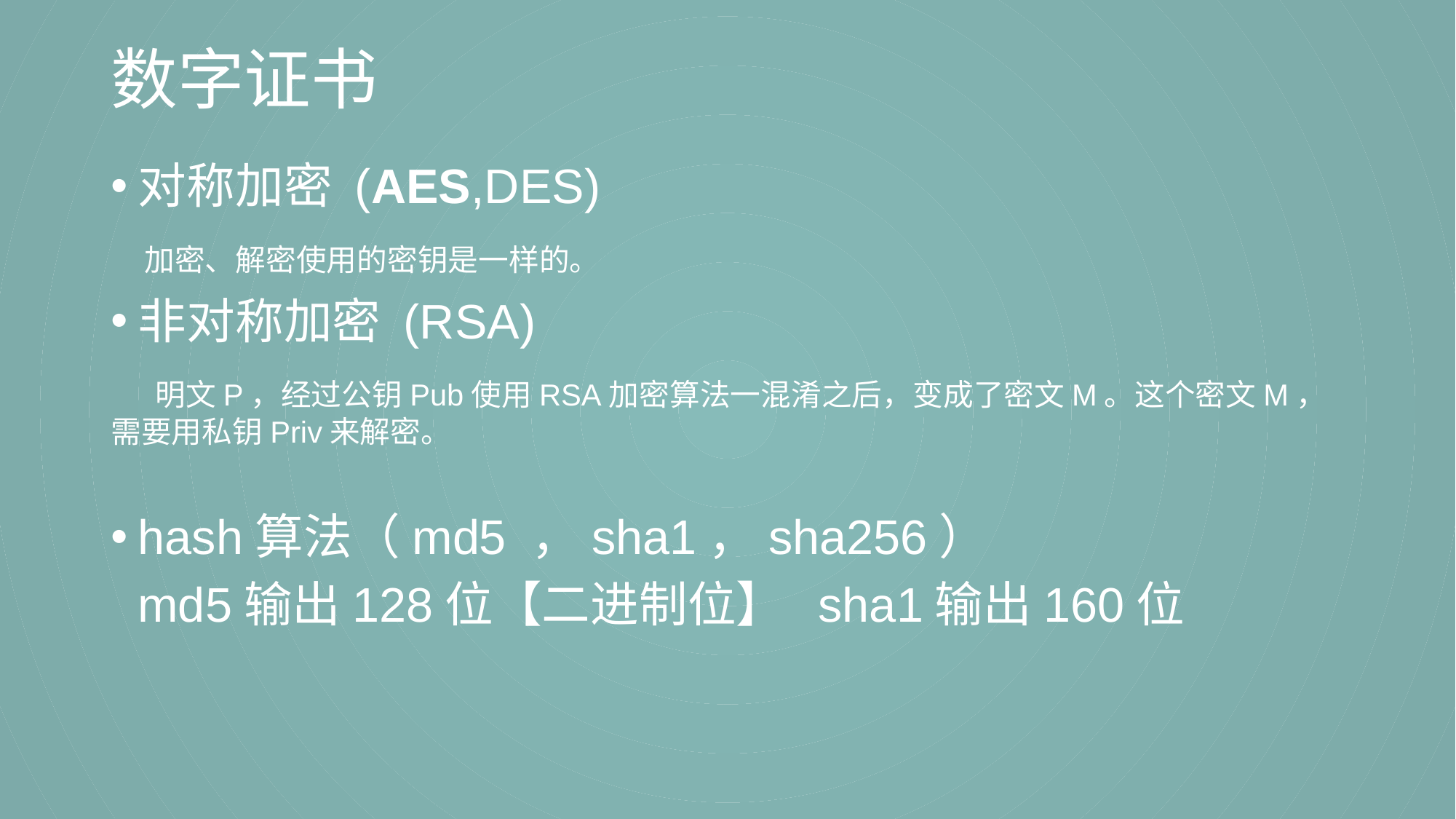

# 数字证书
对称加密 (AES,DES)
  加密、解密使用的密钥是一样的。
非对称加密 (RSA)
   明文P，经过公钥Pub使用RSA加密算法一混淆之后，变成了密文M。这个密文M，需要用私钥Priv来解密。

hash算法（md5 ，sha1，sha256）
  md5输出128位【二进制位】  sha1输出160位